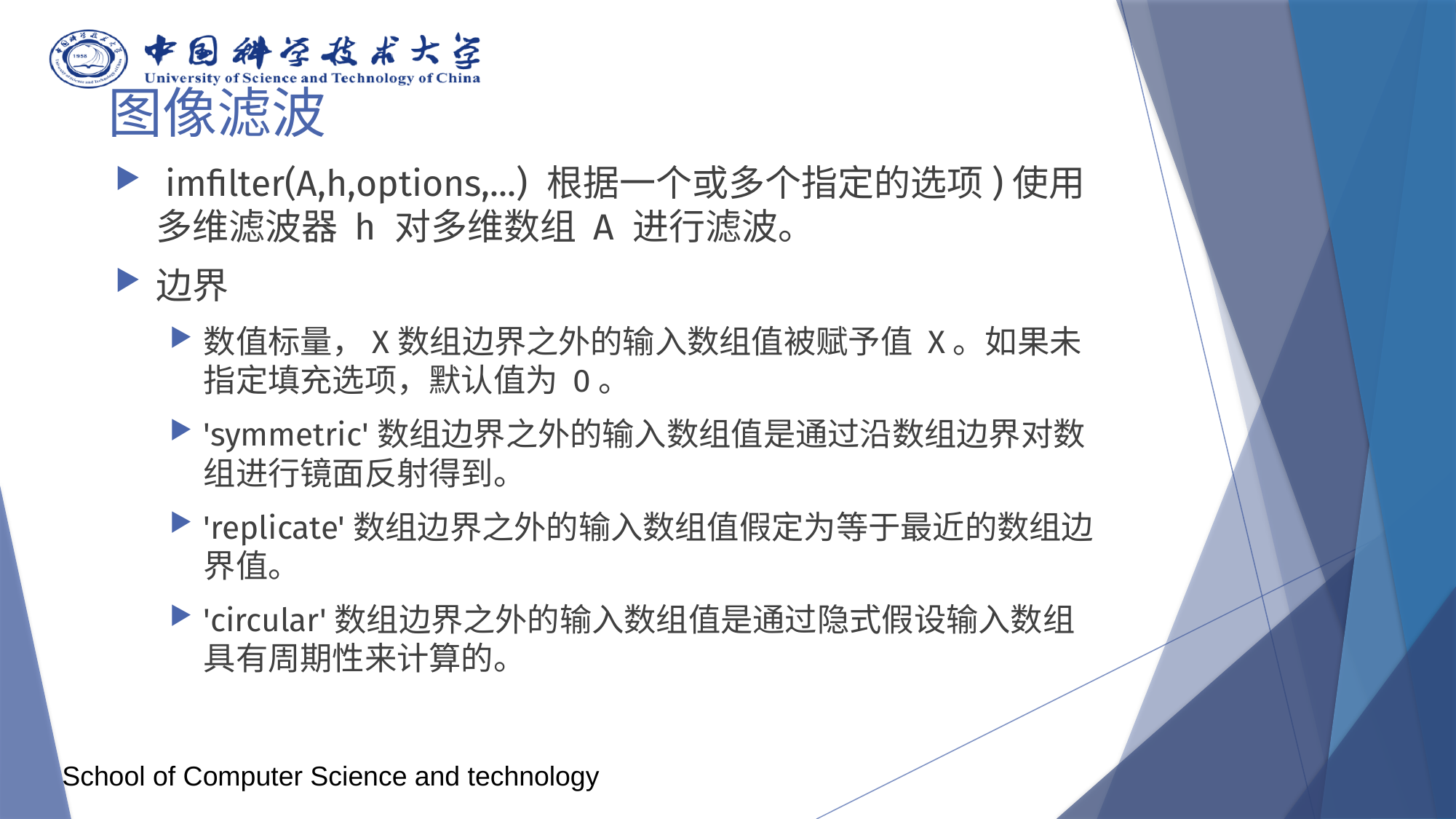

# 图像滤波
 imfilter(A,h,options,...) 根据一个或多个指定的选项)使用多维滤波器 h 对多维数组 A 进行滤波。
边界
数值标量，X数组边界之外的输入数组值被赋予值 X。如果未指定填充选项，默认值为 0。
'symmetric'数组边界之外的输入数组值是通过沿数组边界对数组进行镜面反射得到。
'replicate'数组边界之外的输入数组值假定为等于最近的数组边界值。
'circular'数组边界之外的输入数组值是通过隐式假设输入数组具有周期性来计算的。